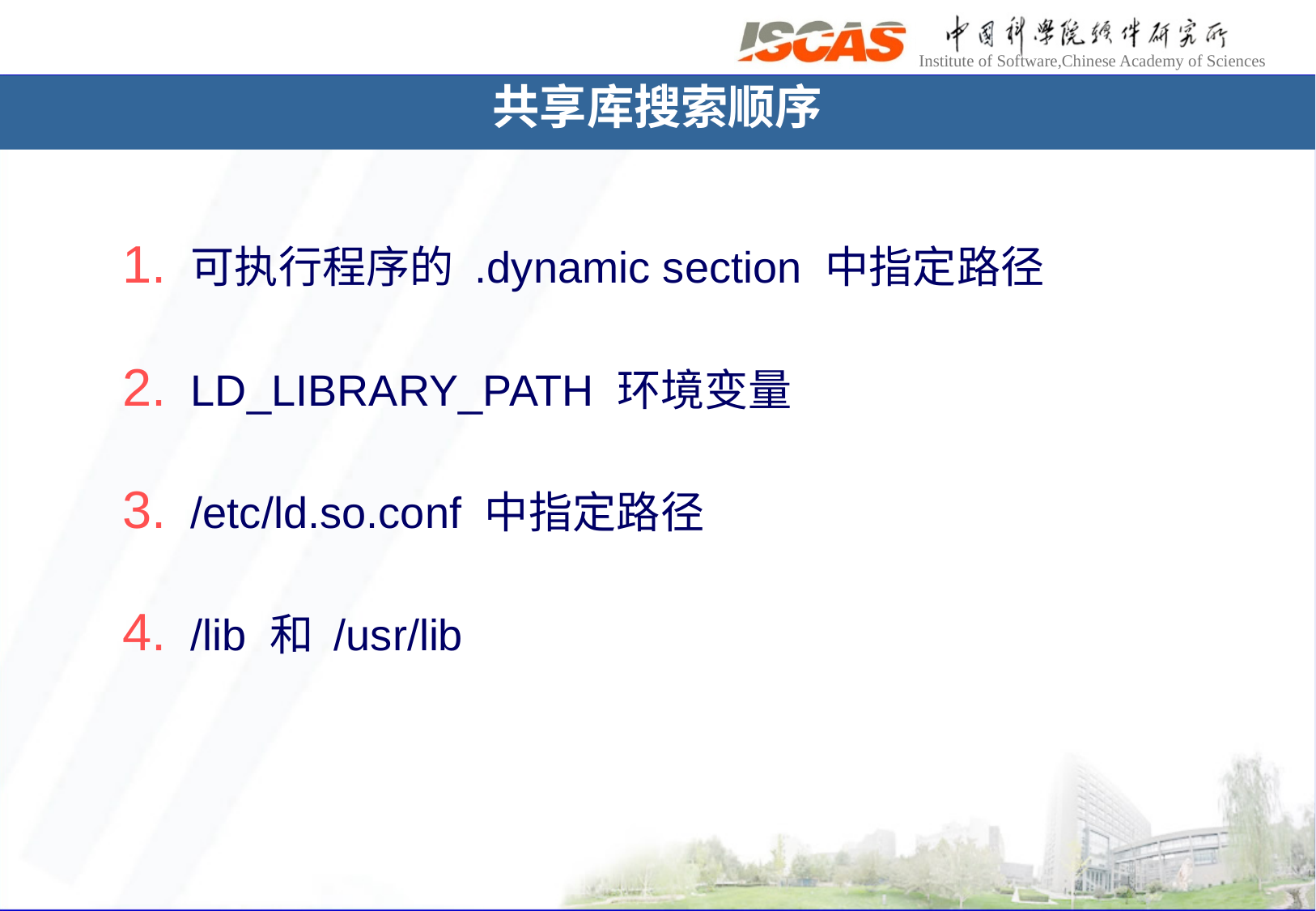

共享库搜索顺序
可执行程序的 .dynamic section 中指定路径

LD_LIBRARY_PATH 环境变量

/etc/ld.so.conf 中指定路径

/lib 和 /usr/lib